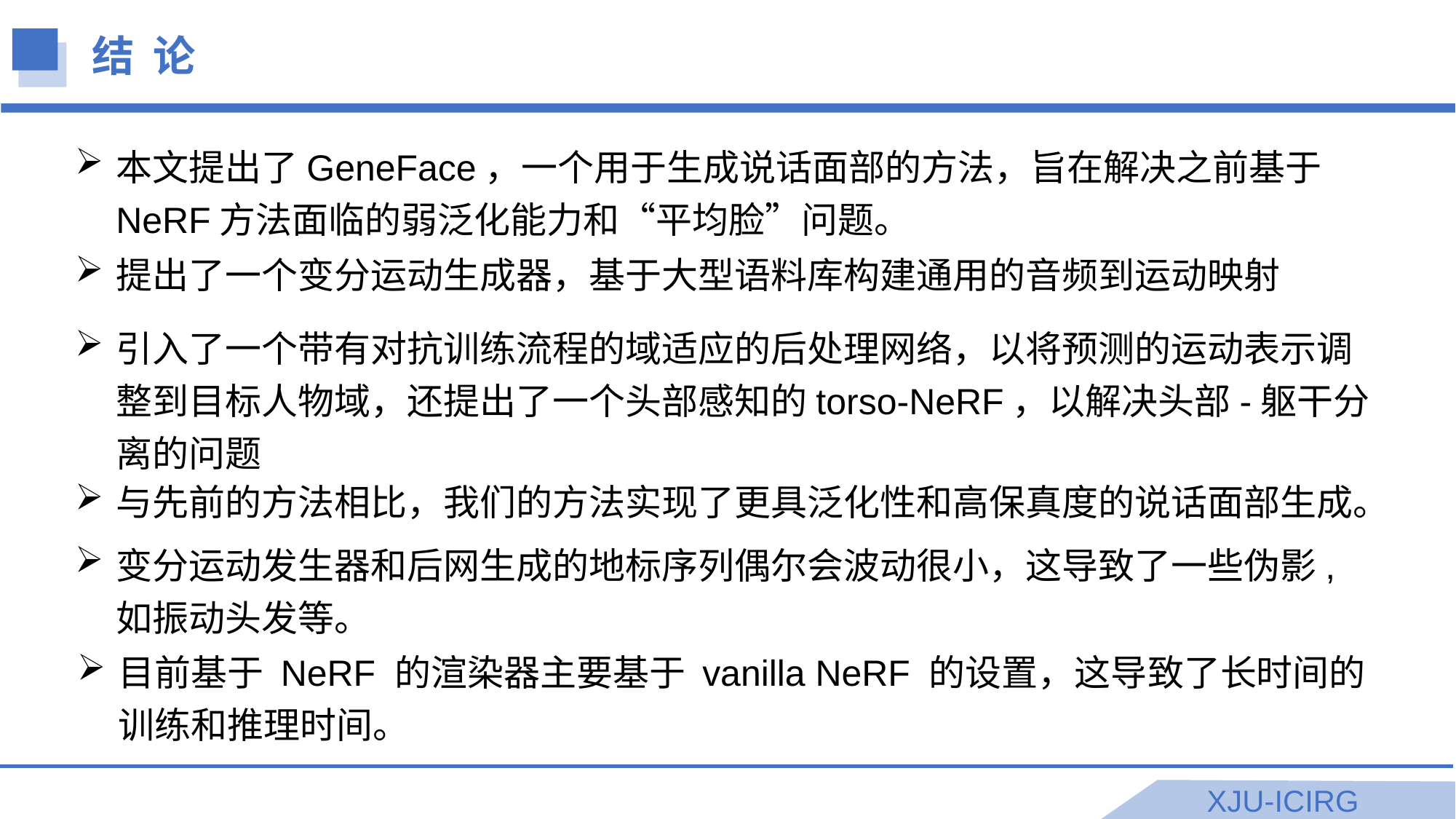

结  论

本文提出了GeneFace，一个用于生成说话面部的方法，旨在解决之前基于NeRF方法面临的弱泛化能力和“平均脸”问题。
提出了一个变分运动生成器，基于大型语料库构建通用的音频到运动映射
引入了一个带有对抗训练流程的域适应的后处理网络，以将预测的运动表示调整到目标人物域，还提出了一个头部感知的torso-NeRF，以解决头部-躯干分离的问题
与先前的方法相比，我们的方法实现了更具泛化性和高保真度的说话面部生成。
变分运动发生器和后网生成的地标序列偶尔会波动很小，这导致了一些伪影,如振动头发等。
目前基于 NeRF 的渲染器主要基于 vanilla NeRF 的设置，这导致了长时间的训练和推理时间。
XJU-ICIRG